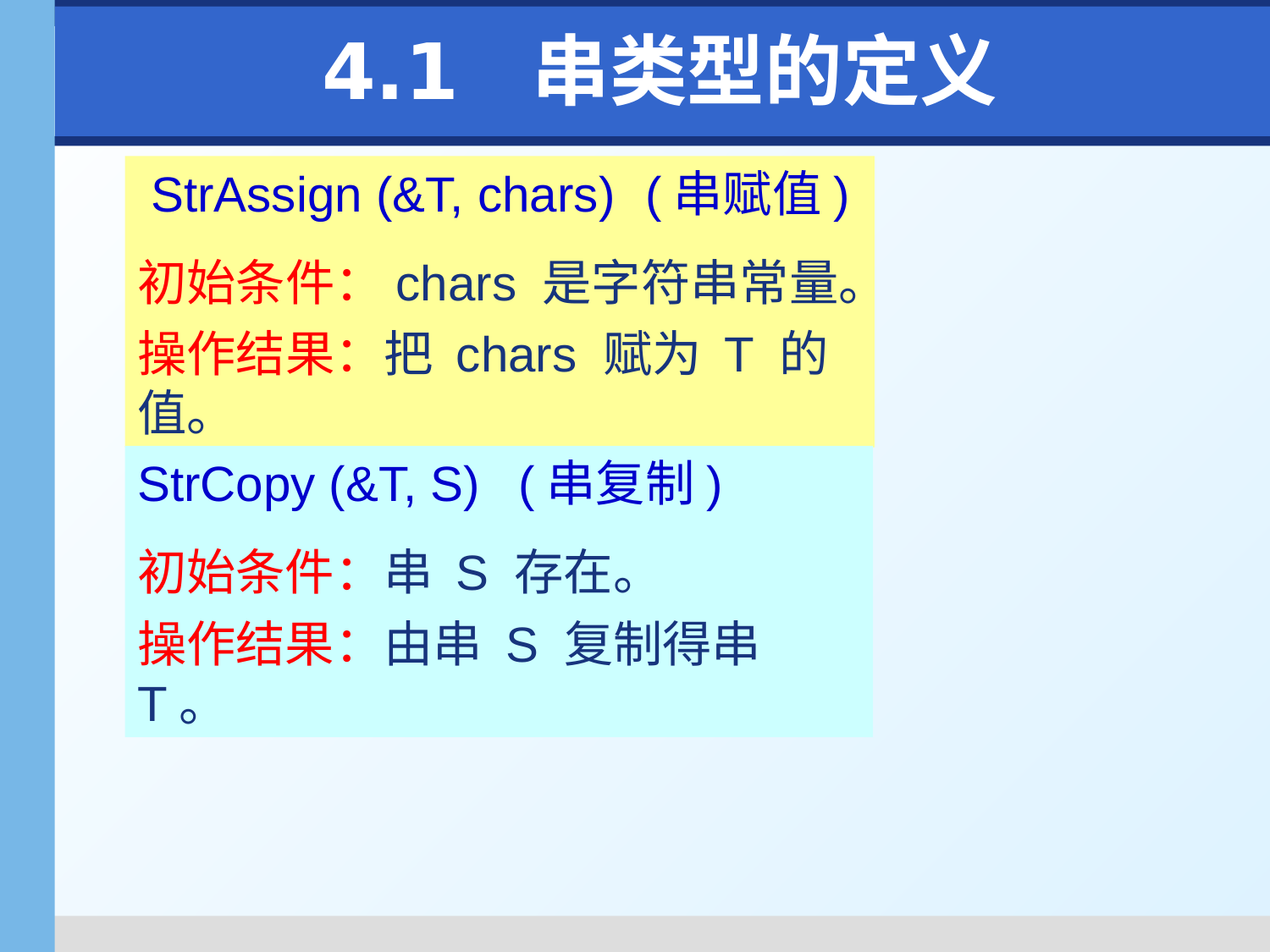

4.1  串类型的定义
 StrAssign (&T, chars)	(串赋值)
初始条件：chars 是字符串常量。
操作结果：把 chars 赋为 T 的值。
StrCopy (&T, S)	(串复制)
初始条件：串 S 存在。
操作结果：由串 S 复制得串 T。